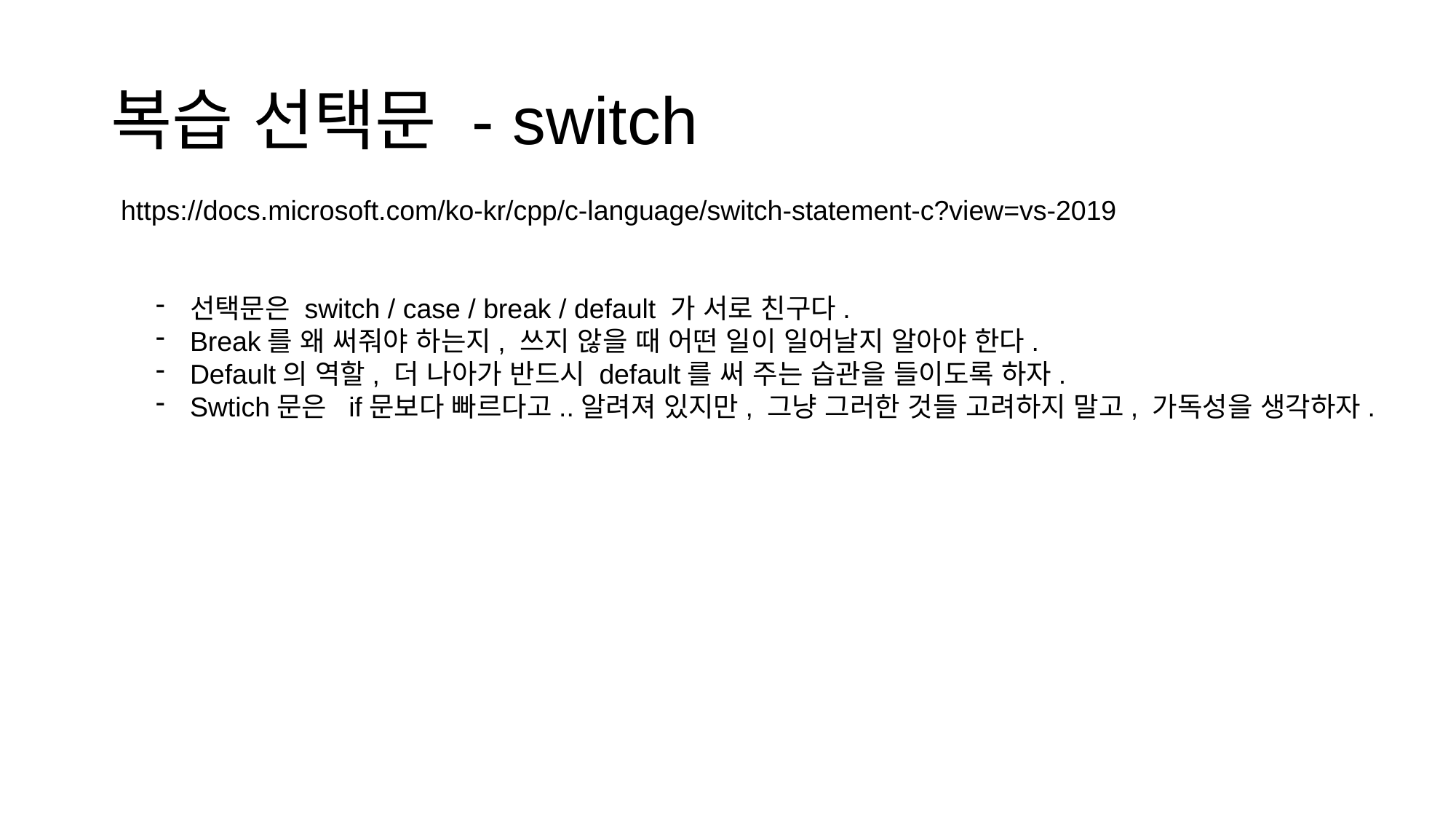

# 복습 선택문 - switch
https://docs.microsoft.com/ko-kr/cpp/c-language/switch-statement-c?view=vs-2019
선택문은 switch / case / break / default 가 서로 친구다.
Break를 왜 써줘야 하는지, 쓰지 않을 때 어떤 일이 일어날지 알아야 한다.
Default의 역할, 더 나아가 반드시 default를 써 주는 습관을 들이도록 하자.
Swtich문은  if문보다 빠르다고..알려져 있지만, 그냥 그러한 것들 고려하지 말고, 가독성을 생각하자.